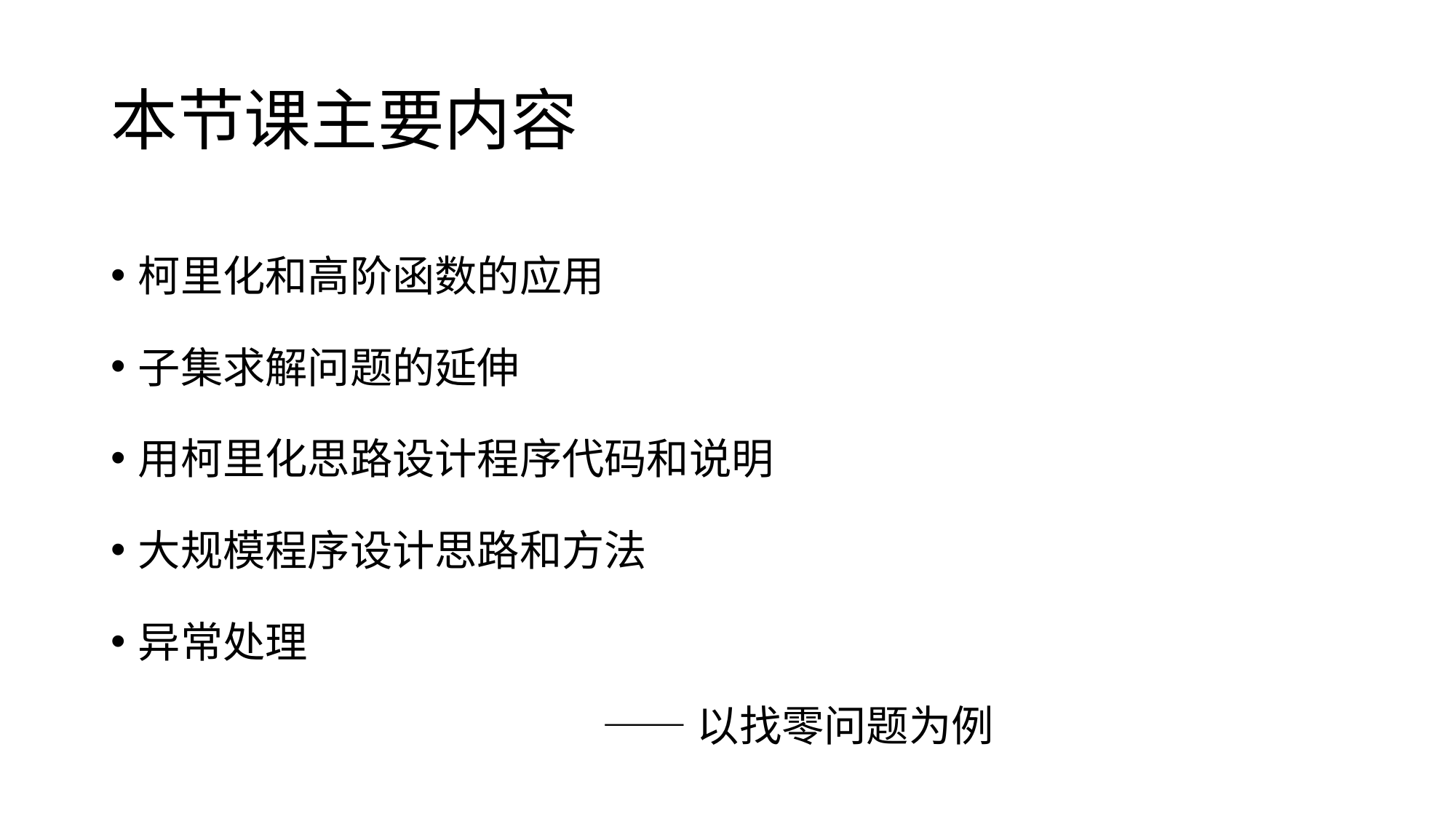

# 本节课主要内容
柯里化和高阶函数的应用
子集求解问题的延伸
用柯里化思路设计程序代码和说明
大规模程序设计思路和方法
异常处理
				——以找零问题为例